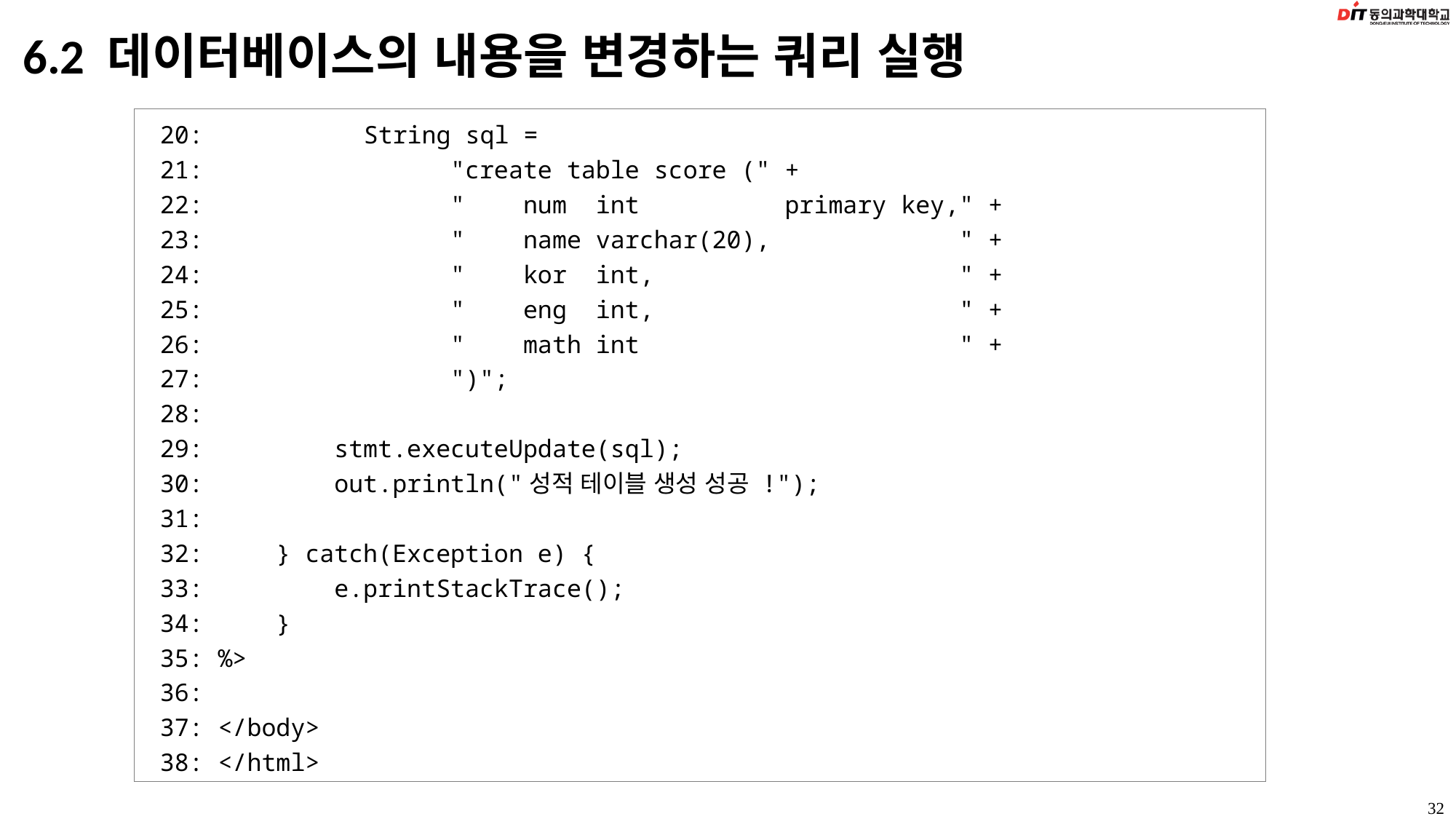

# 6.2 데이터베이스의 내용을 변경하는 쿼리 실행
 20:     	String sql =
 21:                 "create table score (" +
 22:                 "    num  int          primary key," +
 23:                 "    name varchar(20),             " +
 24:                 "    kor  int,                     " +
 25:                 "    eng  int,                     " +
 26:                 "    math int                      " +
 27:                 ")";
 28:
 29:         stmt.executeUpdate(sql);
 30:         out.println("성적 테이블 생성 성공 !");
 31:
 32:     } catch(Exception e) {
 33:         e.printStackTrace();
 34:     }
 35: %>
 36:
 37: </body>
 38: </html>
32